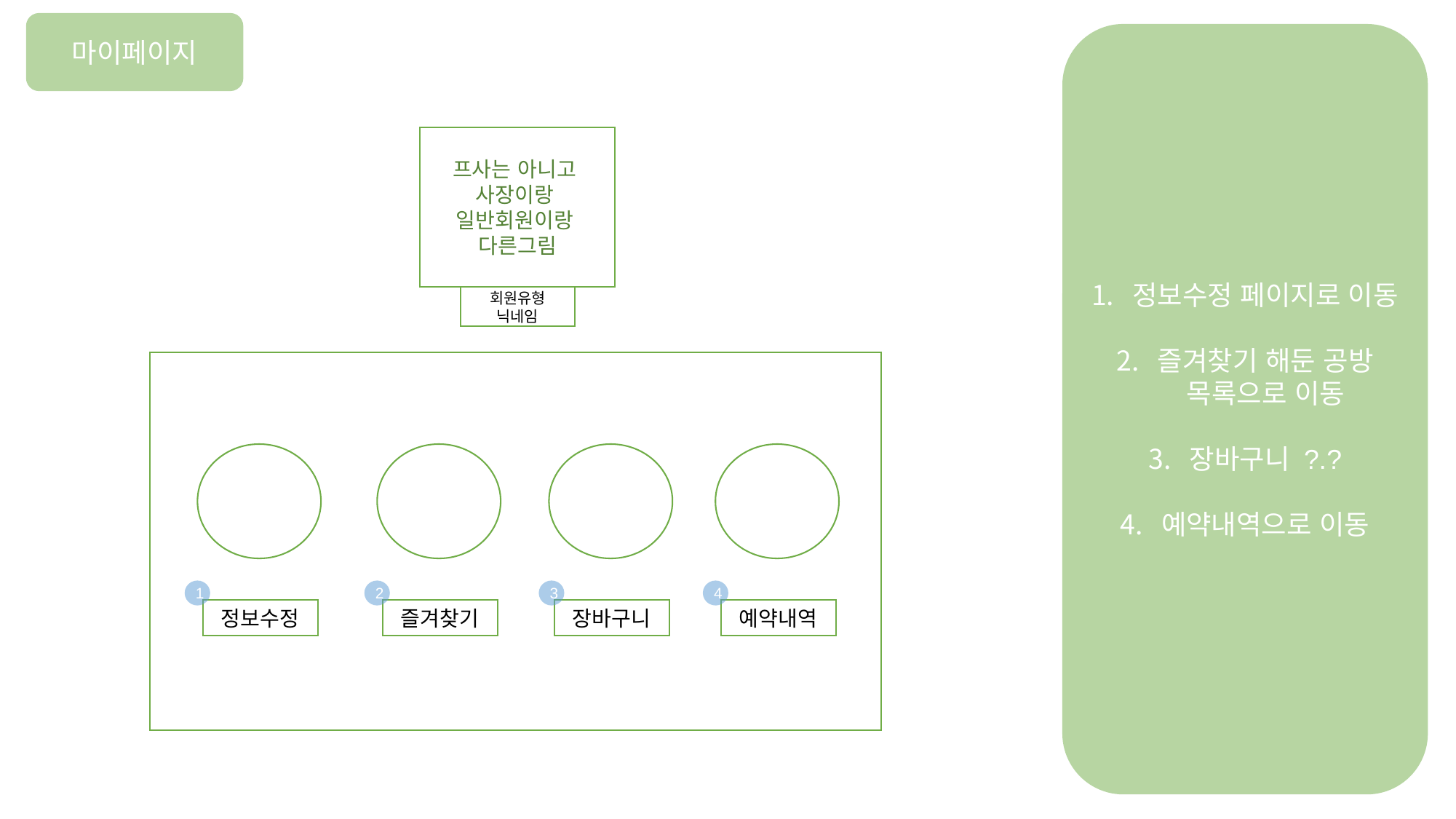

마이페이지
정보수정 페이지로 이동

즐겨찾기 해둔 공방 목록으로 이동

장바구니 ?.?

예약내역으로 이동
프사는 아니고
사장이랑
일반회원이랑
다른그림
회원유형
닉네임

정보수정
즐겨찾기
장바구니
예약내역
1
2
3
4